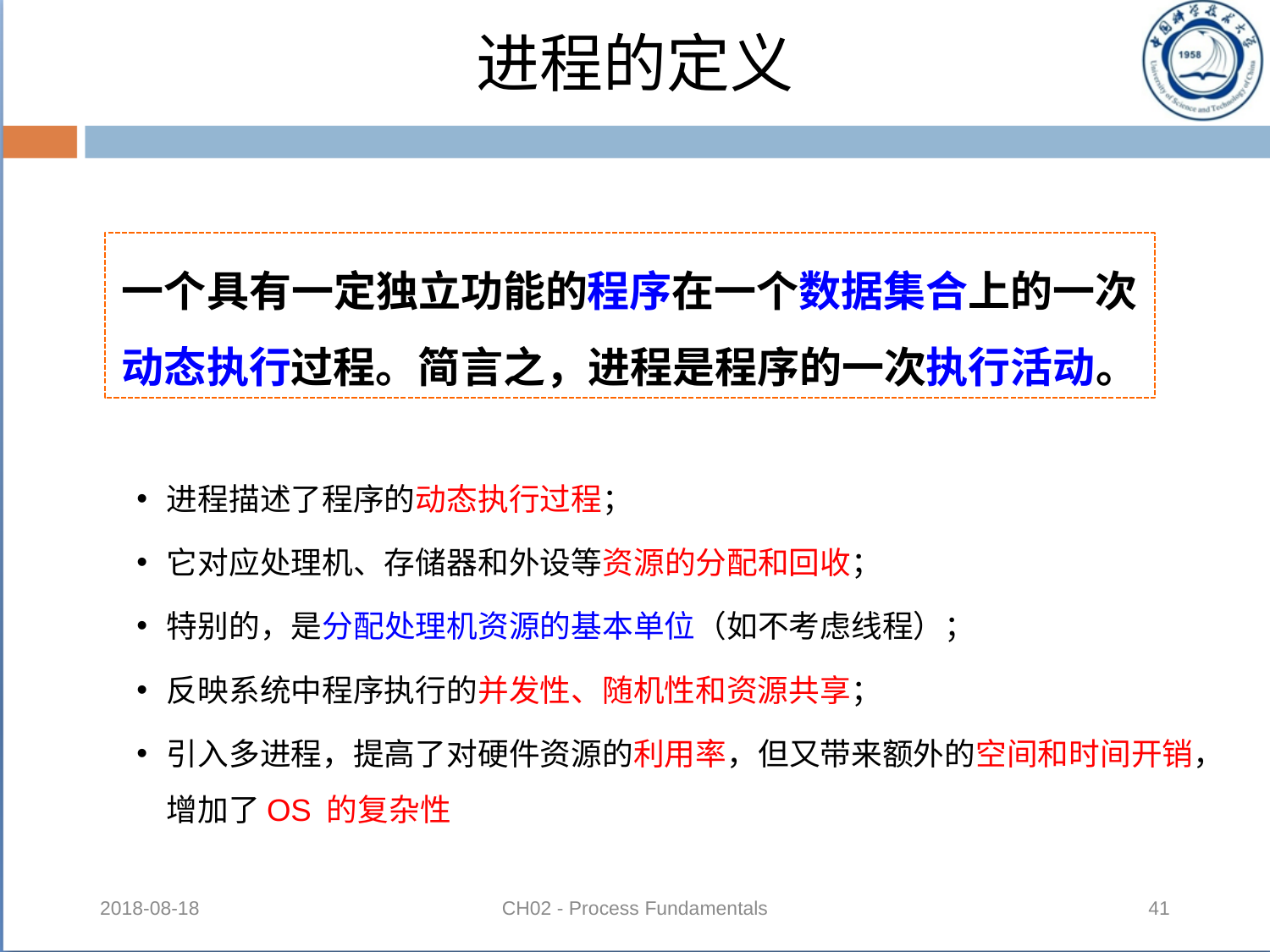

# 进程的定义
一个具有一定独立功能的程序在一个数据集合上的一次动态执行过程。简言之，进程是程序的一次执行活动。
进程描述了程序的动态执行过程；
它对应处理机、存储器和外设等资源的分配和回收；
特别的，是分配处理机资源的基本单位（如不考虑线程）；
反映系统中程序执行的并发性、随机性和资源共享；
引入多进程，提高了对硬件资源的利用率，但又带来额外的空间和时间开销，增加了OS 的复杂性
2018-08-18
CH02 - Process Fundamentals
41